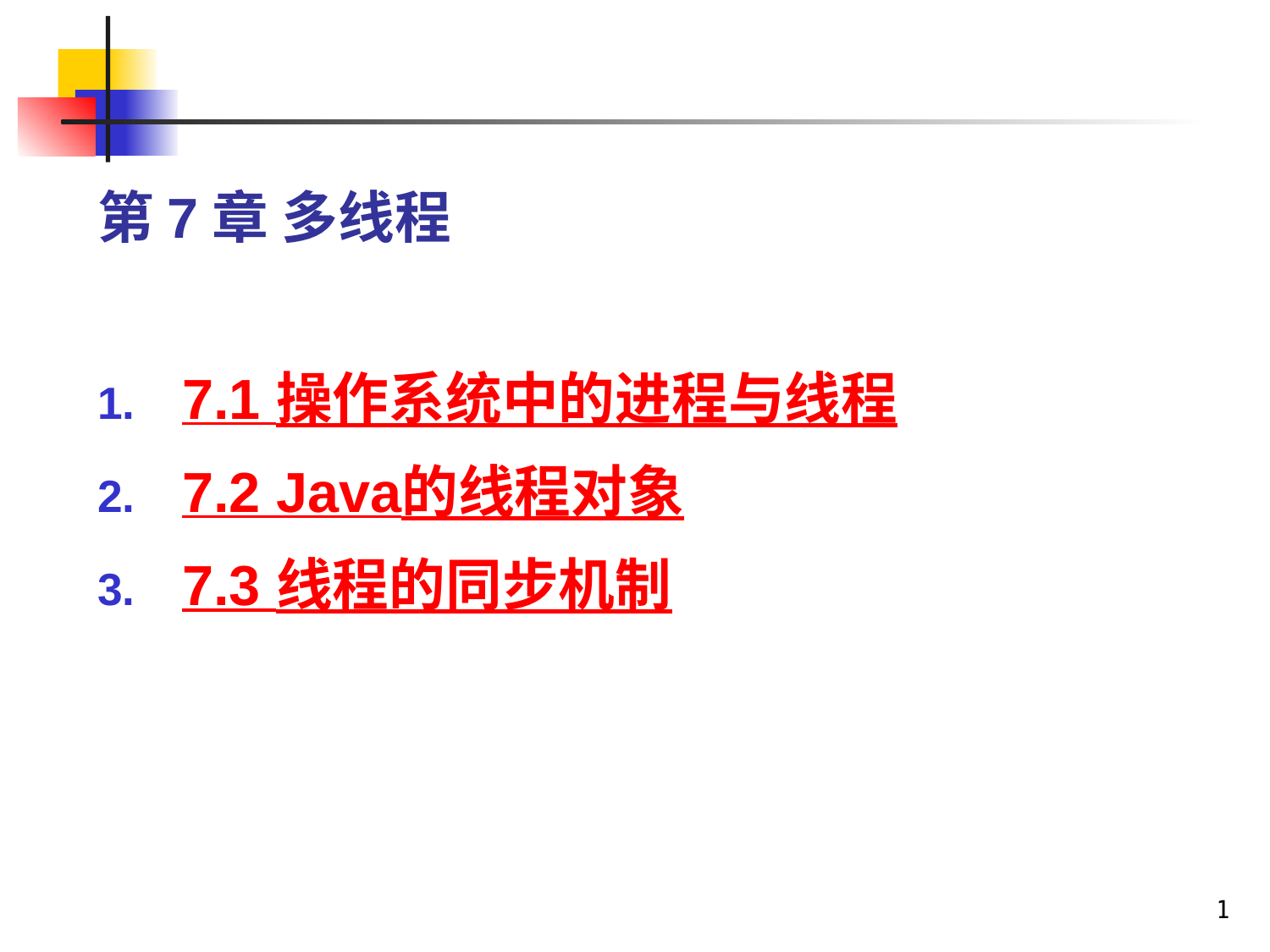

# 第7章 多线程
7.1 操作系统中的进程与线程
7.2 Java的线程对象
7.3 线程的同步机制
1